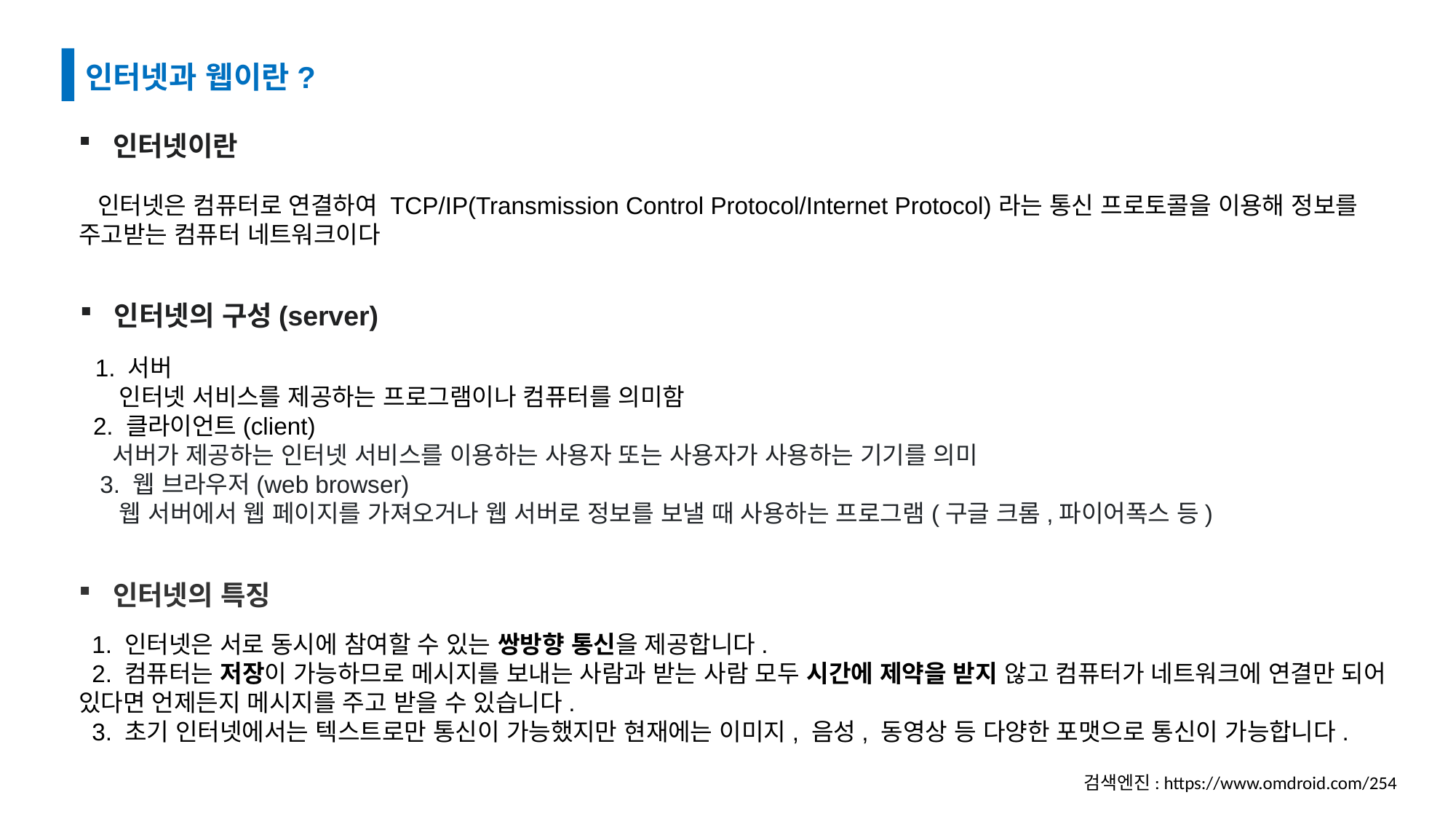

인터넷과 웹이란?
인터넷이란

  인터넷은 컴퓨터로 연결하여 TCP/IP(Transmission Control Protocol/Internet Protocol)라는 통신 프로토콜을 이용해 정보를 주고받는 컴퓨터 네트워크이다
인터넷의 구성(server)

  1. 서버
     인터넷 서비스를 제공하는 프로그램이나 컴퓨터를 의미함
  2. 클라이언트(client)
    서버가 제공하는 인터넷 서비스를 이용하는 사용자 또는 사용자가 사용하는 기기를 의미
   3. 웹 브라우저(web browser)
     웹 서버에서 웹 페이지를 가져오거나 웹 서버로 정보를 보낼 때 사용하는 프로그램(구글 크롬,파이어폭스 등)
인터넷의 특징

  1. 인터넷은 서로 동시에 참여할 수 있는 쌍방향 통신을 제공합니다.
  2. 컴퓨터는 저장이 가능하므로 메시지를 보내는 사람과 받는 사람 모두 시간에 제약을 받지 않고 컴퓨터가 네트워크에 연결만 되어 있다면 언제든지 메시지를 주고 받을 수 있습니다.
  3. 초기 인터넷에서는 텍스트로만 통신이 가능했지만 현재에는 이미지, 음성, 동영상 등 다양한 포맷으로 통신이 가능합니다.
검색엔진: https://www.omdroid.com/254